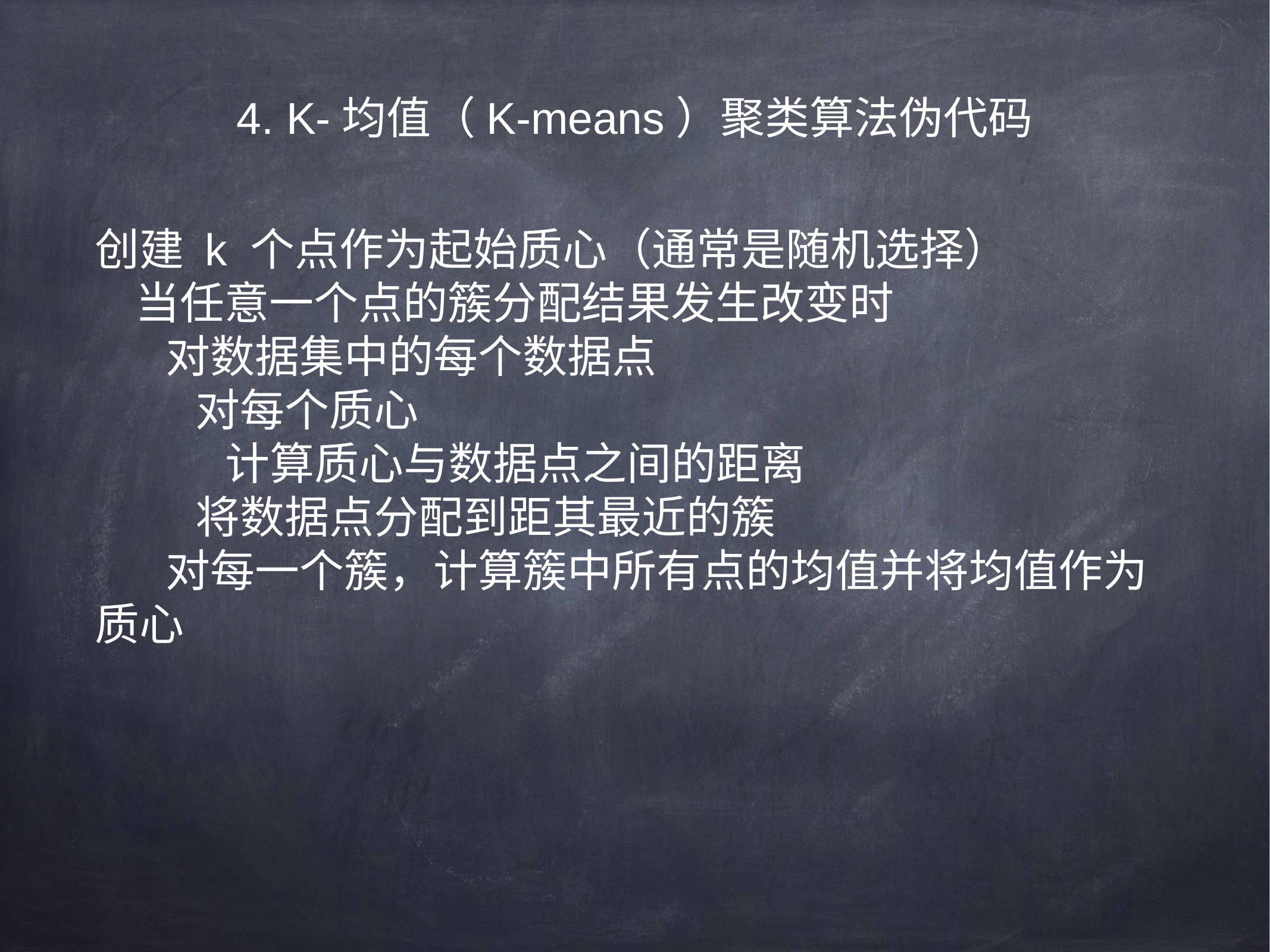

4. K-均值（K-means）聚类算法伪代码
创建 k 个点作为起始质心（通常是随机选择）
   当任意一个点的簇分配结果发生改变时
      对数据集中的每个数据点
         对每个质心
            计算质心与数据点之间的距离
         将数据点分配到距其最近的簇
      对每一个簇，计算簇中所有点的均值并将均值作为质心